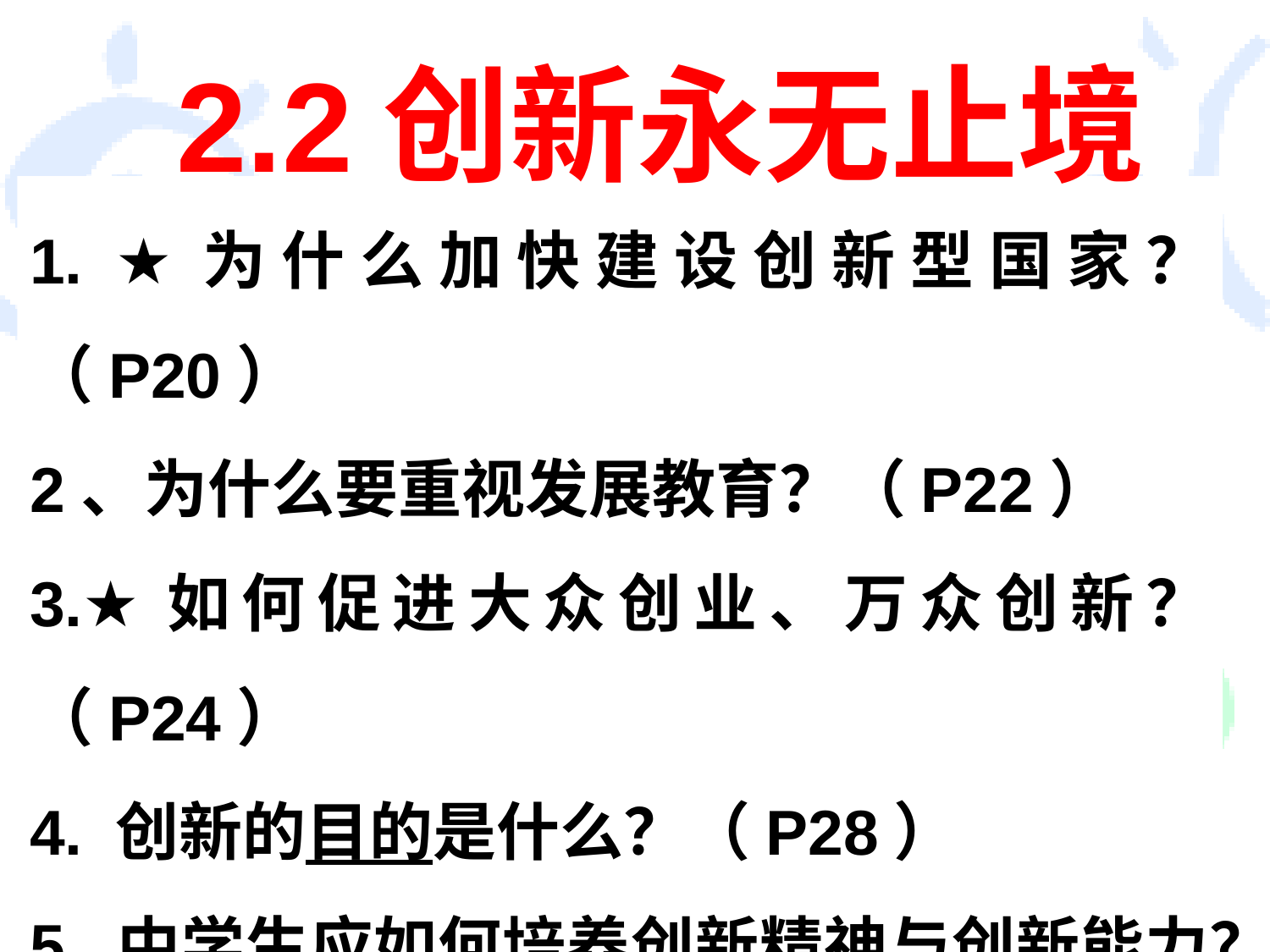

2.2创新永无止境
1. ★为什么加快建设创新型国家？（P20）
2、为什么要重视发展教育？（P22）
3.★如何促进大众创业、万众创新？（P24）
4. 创新的目的是什么？（P28）
5. 中学生应如何培养创新精神与创新能力？
6. ★如何建设创新型国家？（P21-P24）